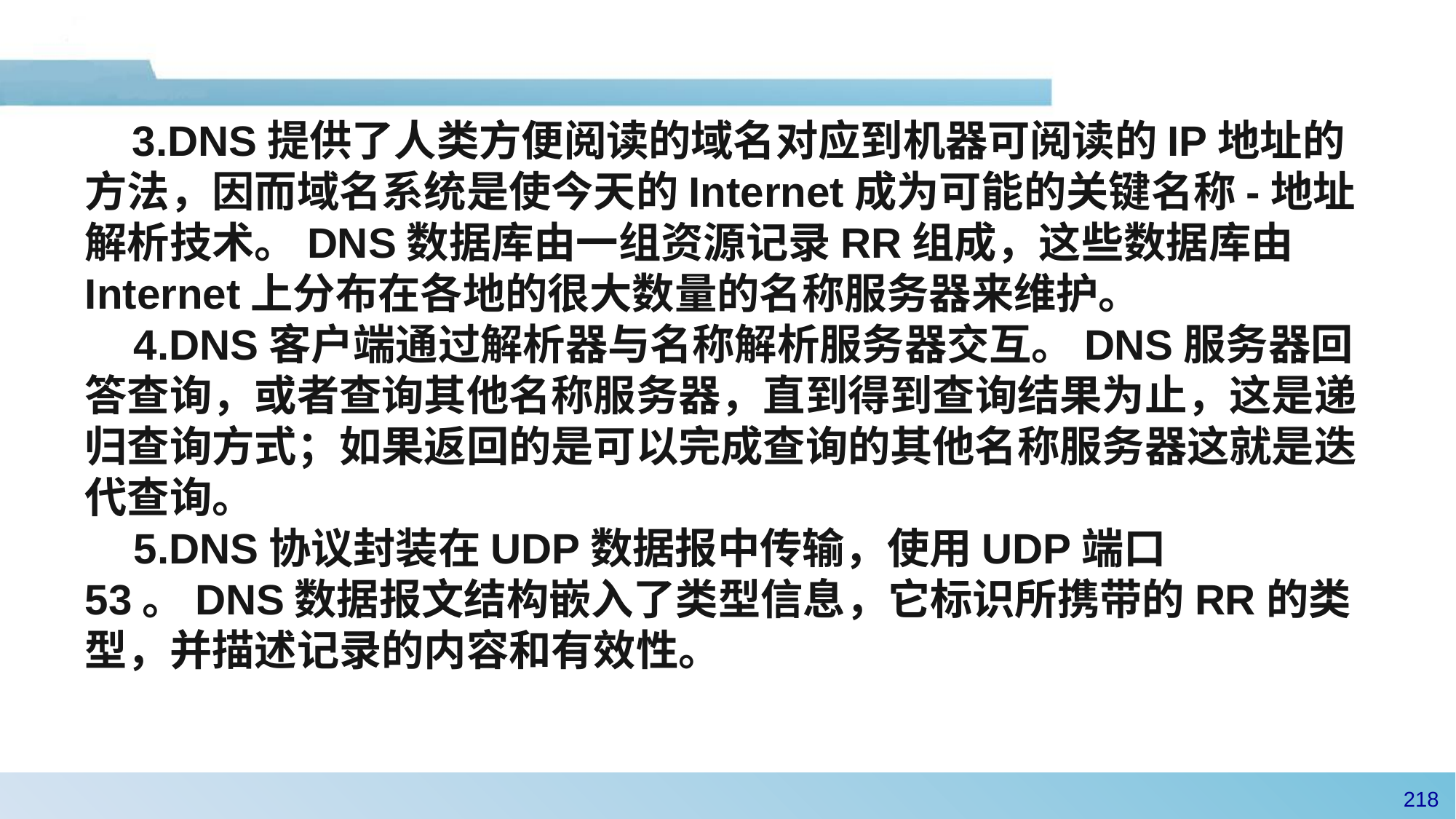

3.DNS提供了人类方便阅读的域名对应到机器可阅读的IP地址的方法，因而域名系统是使今天的Internet成为可能的关键名称-地址解析技术。DNS数据库由一组资源记录RR组成，这些数据库由Internet上分布在各地的很大数量的名称服务器来维护。
    4.DNS客户端通过解析器与名称解析服务器交互。DNS服务器回答查询，或者查询其他名称服务器，直到得到查询结果为止，这是递归查询方式；如果返回的是可以完成查询的其他名称服务器这就是迭代查询。
    5.DNS协议封装在UDP数据报中传输，使用UDP端口53。DNS数据报文结构嵌入了类型信息，它标识所携带的RR的类型，并描述记录的内容和有效性。
218